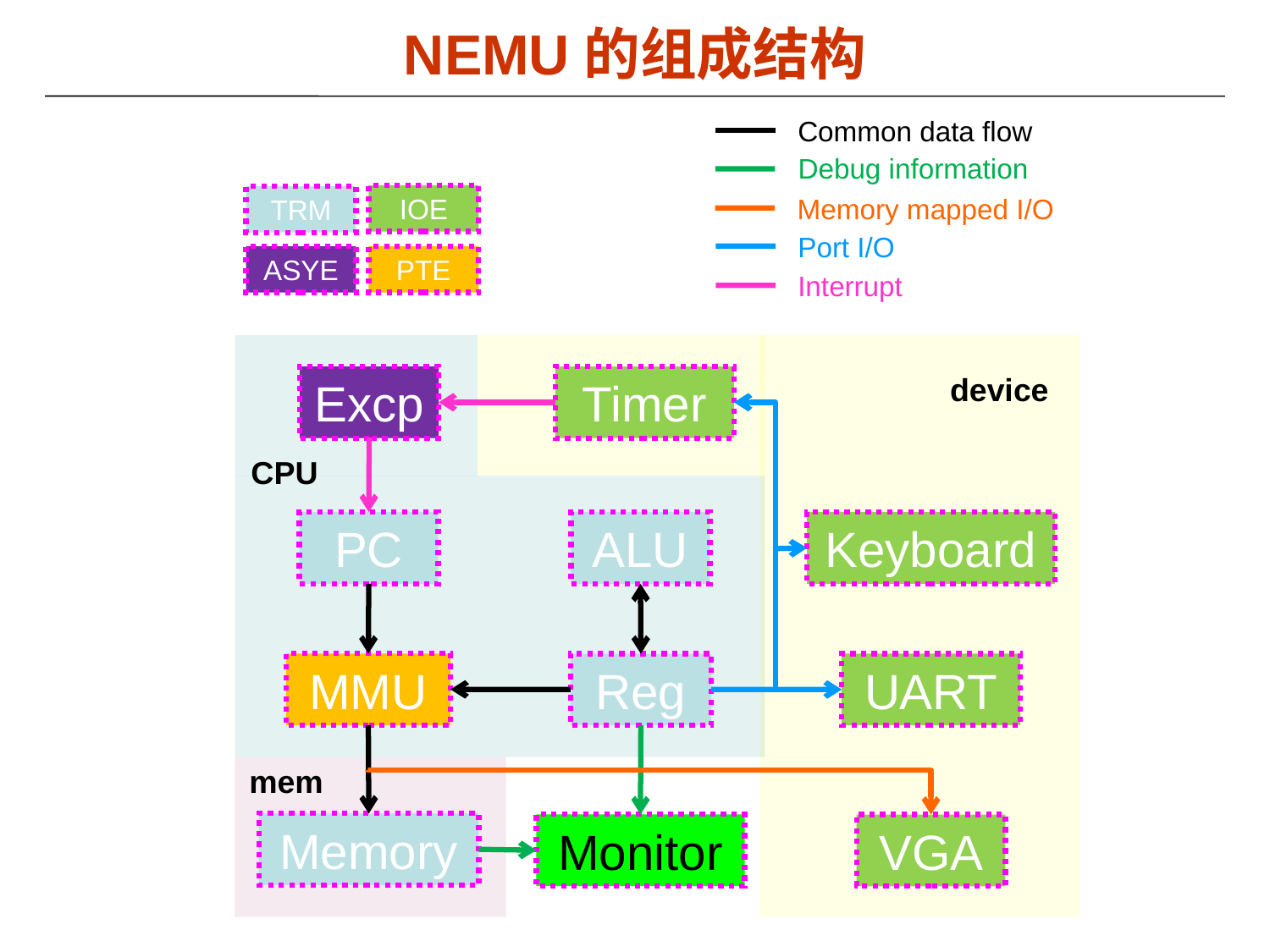

NEMU的组成结构
Common data flow

Debug information

Memory mapped I/O

Port I/O

Interrupt

IOE
TRM
ASYE
PTE

device
Excp
Timer
ALU
PC
Keyboard
MMU
UART
Reg
Memory
Monitor
VGA
CPU

mem